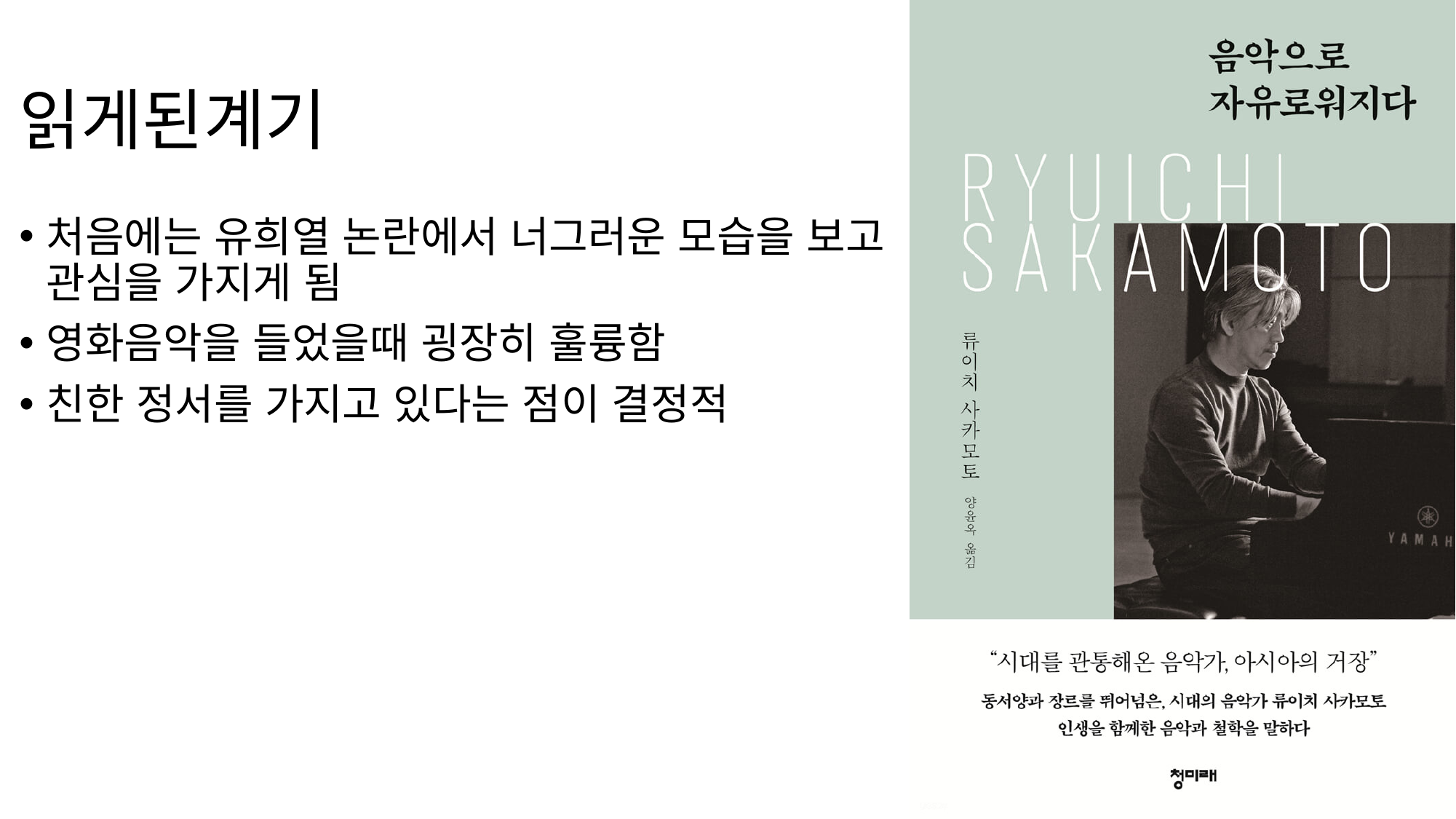

# 읽게된계기
처음에는 유희열 논란에서 너그러운 모습을 보고 관심을 가지게 됨
영화음악을 들었을때 굉장히 훌륭함
친한 정서를 가지고 있다는 점이 결정적